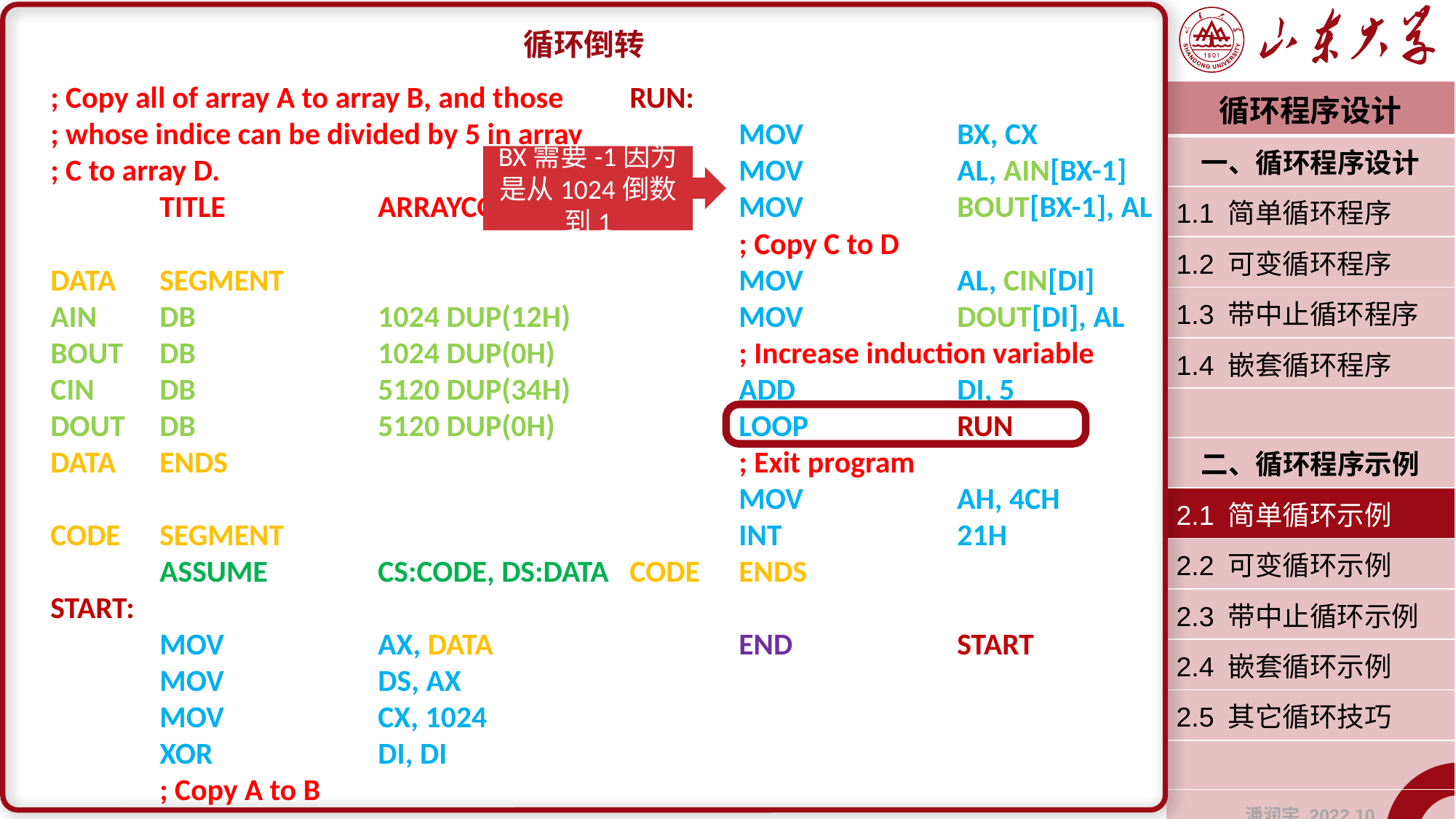

循环倒转
; Copy all of array A to array B, and those
; whose indice can be divided by 5 in array
; C to array D.
	TITLE		ARRAYCOPY

DATA	SEGMENT
AIN	DB		1024 DUP(12H)
BOUT	DB		1024 DUP(0H)
CIN	DB		5120 DUP(34H)
DOUT	DB		5120 DUP(0H)
DATA	ENDS

CODE	SEGMENT
	ASSUME		CS:CODE, DS:DATA
START:
	MOV		AX, DATA
	MOV		DS, AX
	MOV		CX, 1024
	XOR		DI, DI
	; Copy A to B
RUN:
	MOV		BX, CX
	MOV		AL, AIN[BX-1]
	MOV		BOUT[BX-1], AL
	; Copy C to D
	MOV		AL, CIN[DI]
	MOV		DOUT[DI], AL
	; Increase induction variable
	ADD		DI, 5
	LOOP		RUN
	; Exit program
	MOV     		AH, 4CH
	INT		21H
CODE	ENDS

	END		START
| 循环程序设计 |
| --- |
| 一、循环程序设计 |
| 1.1 简单循环程序 |
| 1.2 可变循环程序 |
| 1.3 带中止循环程序 |
| 1.4 嵌套循环程序 |
|  |
| 二、循环程序示例 |
| 2.1 简单循环示例 |
| 2.2 可变循环示例 |
| 2.3 带中止循环示例 |
| 2.4 嵌套循环示例 |
| 2.5 其它循环技巧 |
|  |
| 潘润宇 2022.10 |
BX需要-1因为是从1024倒数到1